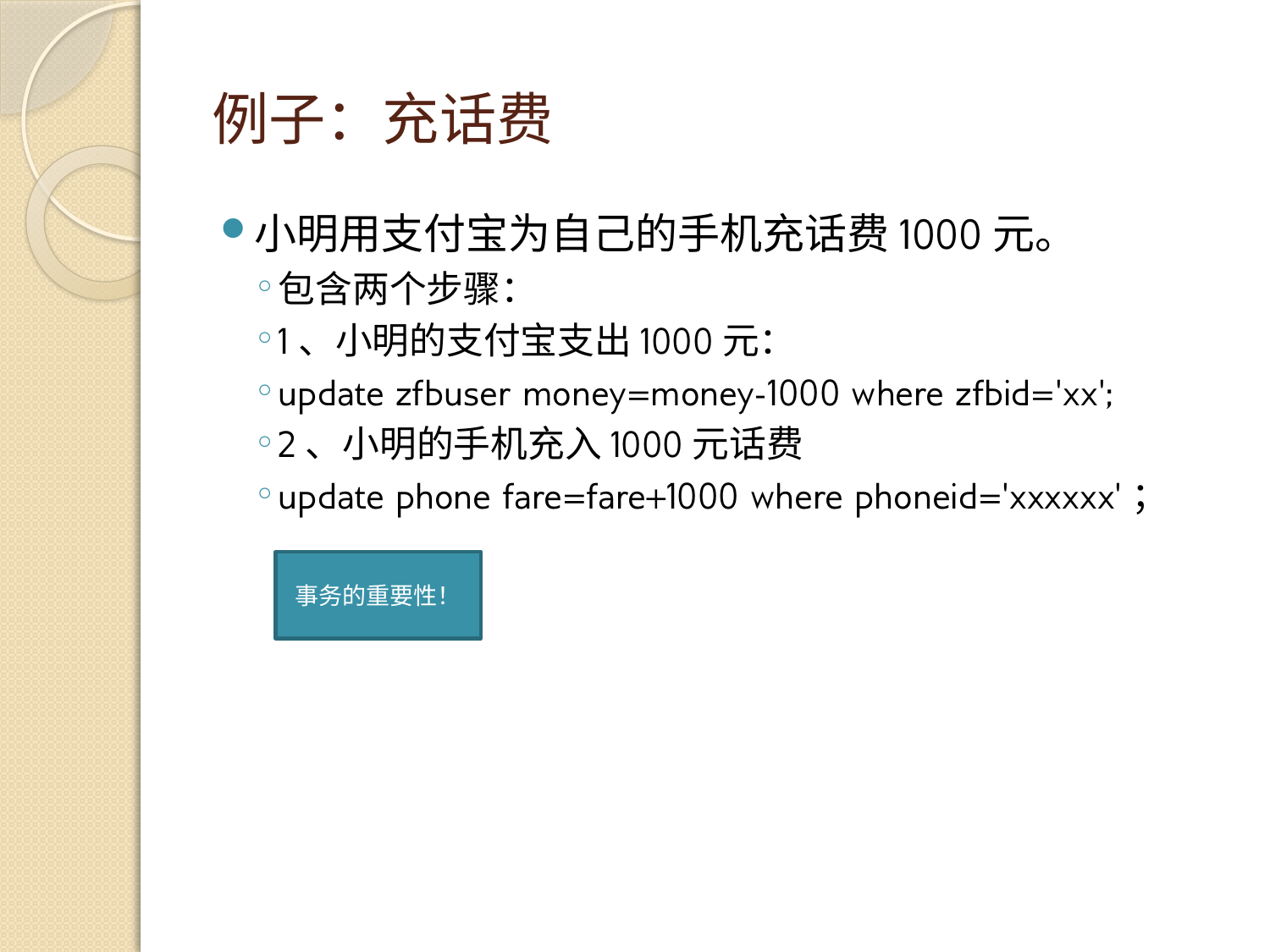

# 例子：充话费
小明用支付宝为自己的手机充话费1000元。
包含两个步骤：
1、小明的支付宝支出1000元：
update zfbuser money=money-1000 where zfbid='xx';
2、小明的手机充入1000元话费
update phone fare=fare+1000 where phoneid='xxxxxx'；
事务的重要性！